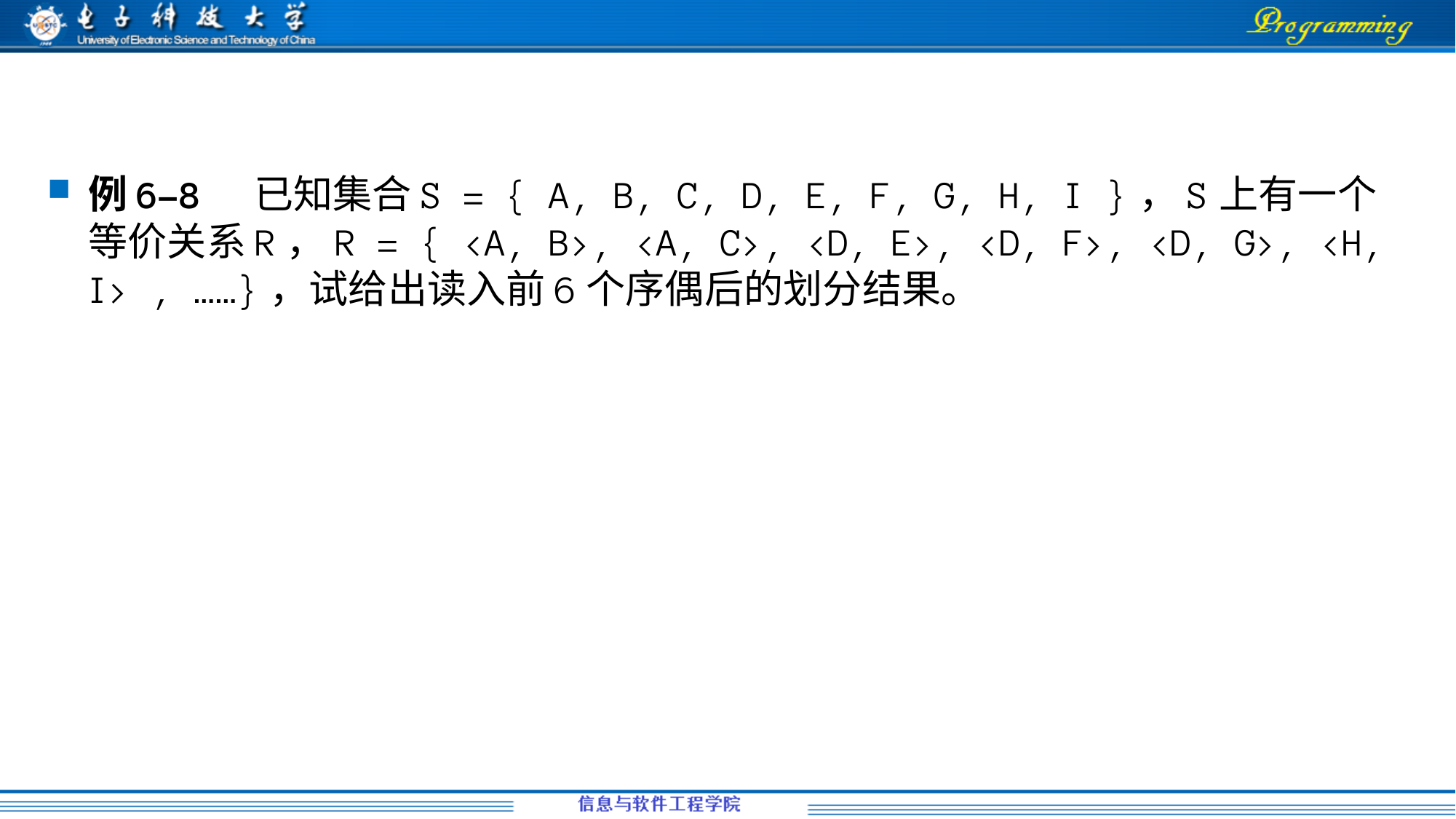

#
例6-8  已知集合S = { A, B, C, D, E, F, G, H, I }，S上有一个等价关系R，R = { <A, B>, <A, C>, <D, E>, <D, F>, <D, G>, <H, I> , ……}，试给出读入前6个序偶后的划分结果。